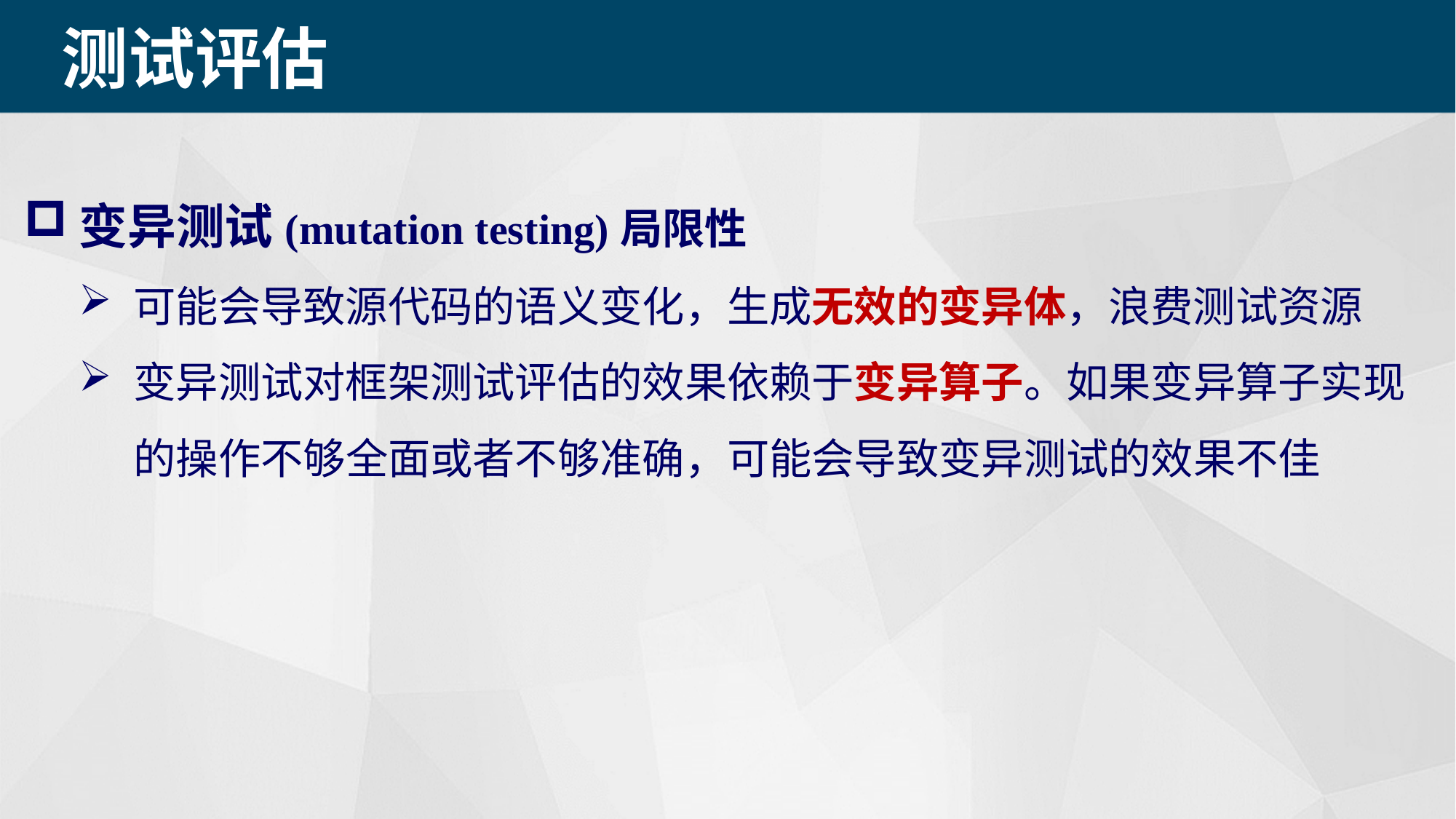

测试评估
变异测试(mutation testing)局限性
可能会导致源代码的语义变化，生成无效的变异体，浪费测试资源
变异测试对框架测试评估的效果依赖于变异算子。如果变异算子实现的操作不够全面或者不够准确，可能会导致变异测试的效果不佳